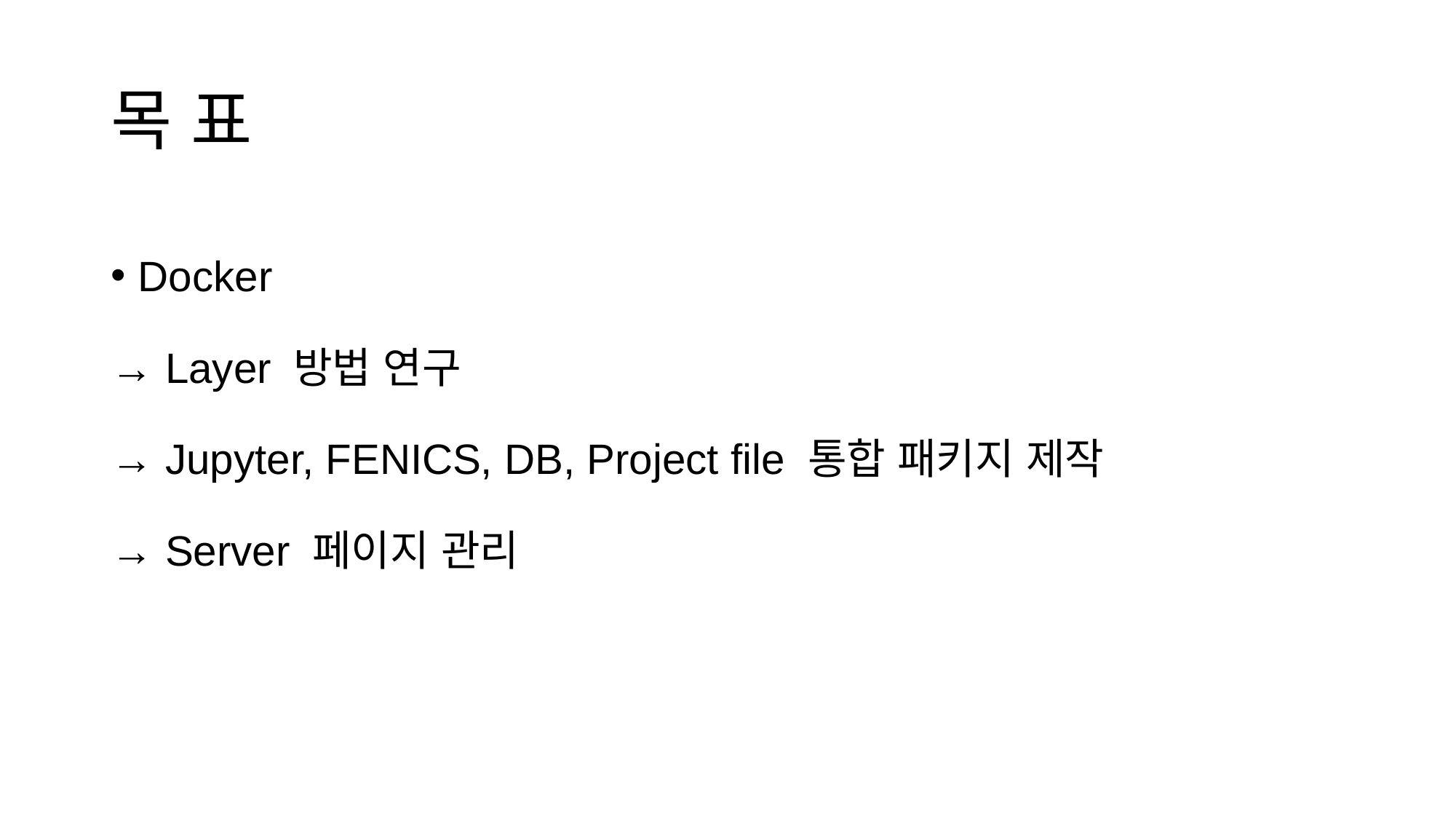

# 목 표
Docker
→ Layer 방법 연구
→ Jupyter, FENICS, DB, Project file 통합 패키지 제작
→ Server 페이지 관리